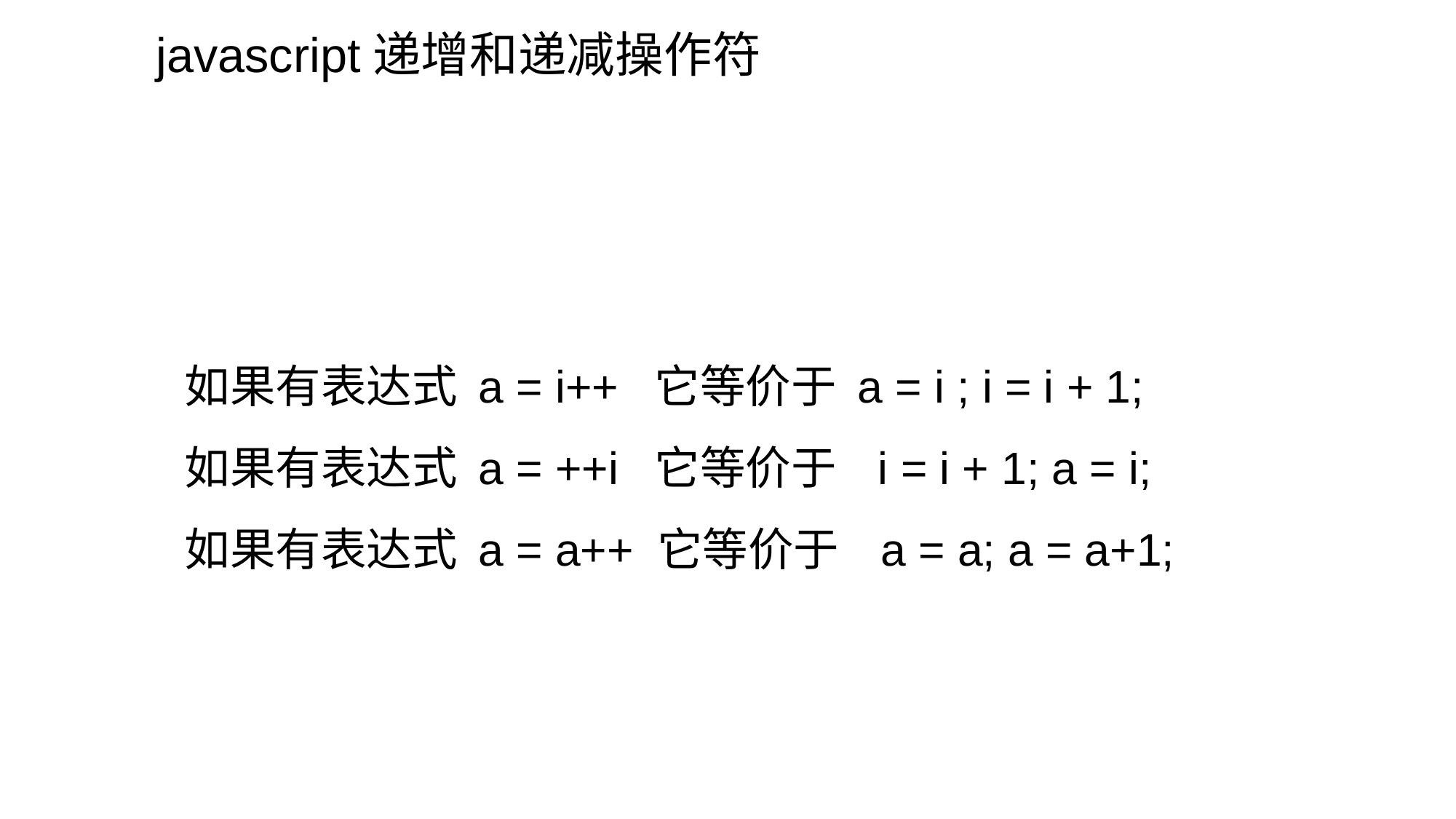

javascript递增和递减操作符
如果有表达式 a = i++  它等价于 a = i ; i = i + 1;
如果有表达式 a = ++i  它等价于   i = i + 1; a = i;
如果有表达式 a = a++ 它等价于   a = a; a = a+1;